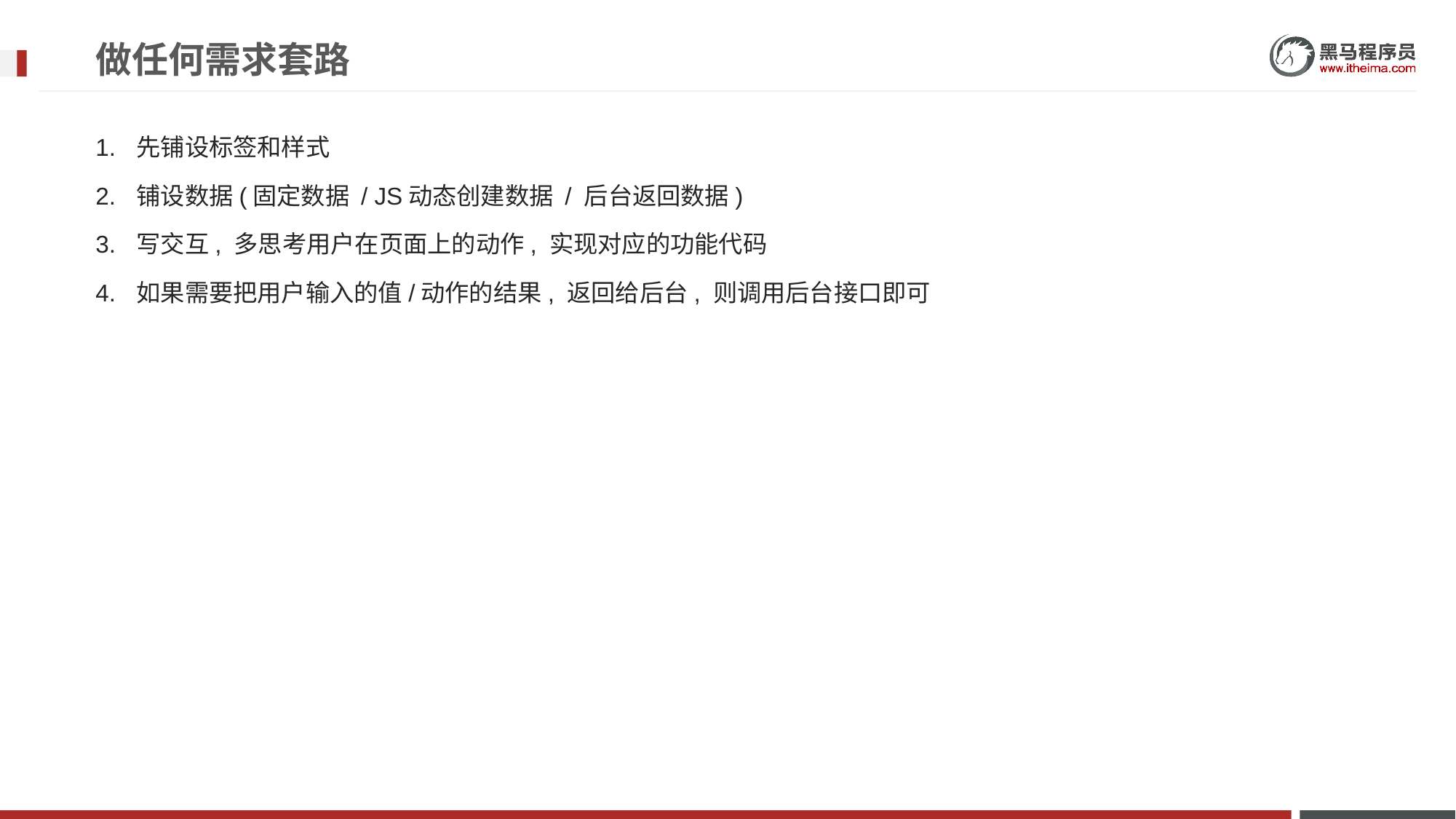

# 做任何需求套路
先铺设标签和样式
铺设数据(固定数据 / JS动态创建数据 / 后台返回数据)
写交互, 多思考用户在页面上的动作, 实现对应的功能代码
如果需要把用户输入的值/动作的结果, 返回给后台, 则调用后台接口即可